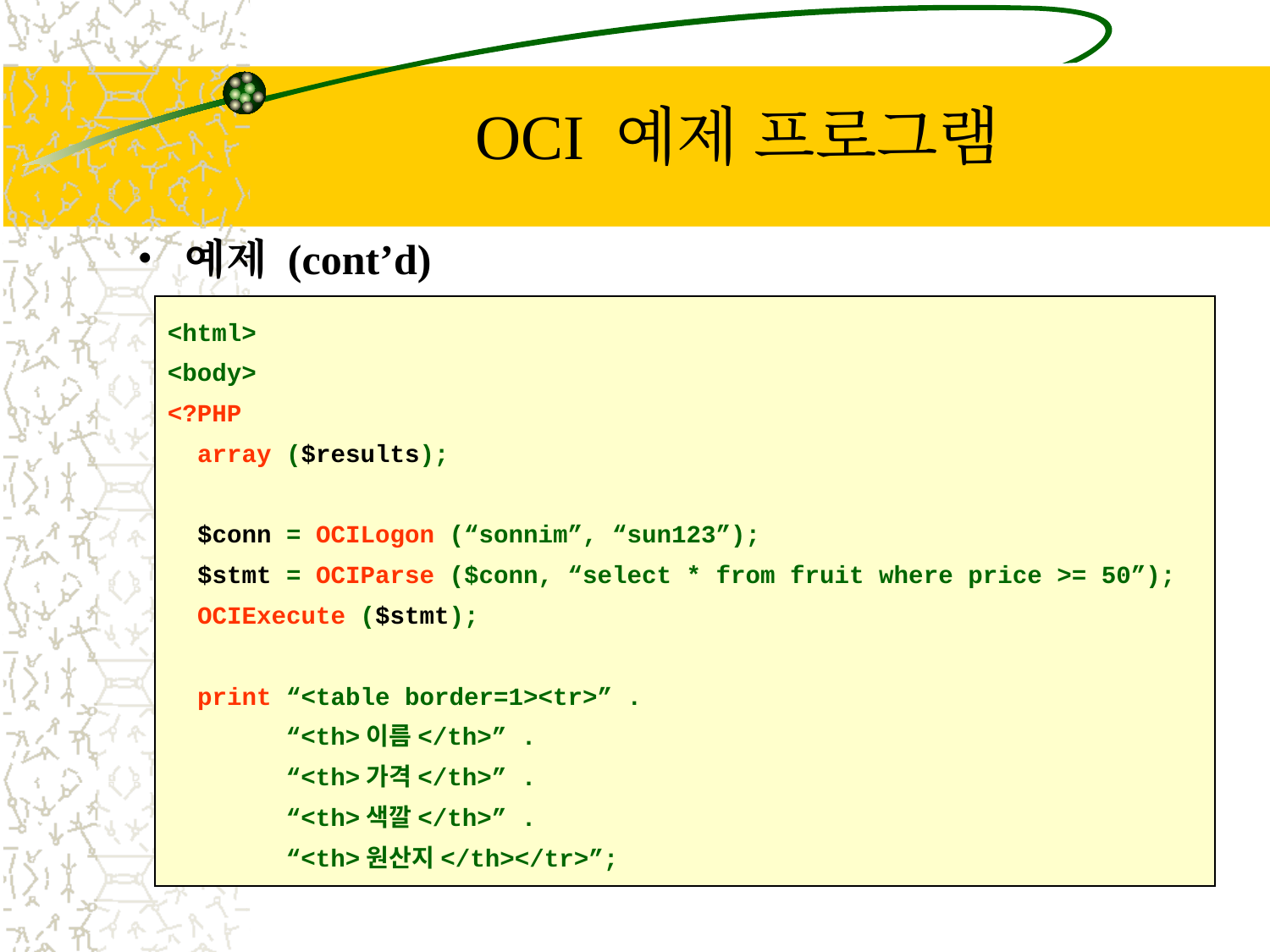

# OCI 예제 프로그램
예제 (cont’d)
<html>
<body>
<?PHP
  array ($results);

  $conn = OCILogon (“sonnim”, “sun123”);
  $stmt = OCIParse ($conn, “select * from fruit where price >= 50”);
  OCIExecute ($stmt);

  print “<table border=1><tr>” .
        “<th>이름</th>” .
        “<th>가격</th>” .
        “<th>색깔</th>” .
        “<th>원산지</th></tr>”;